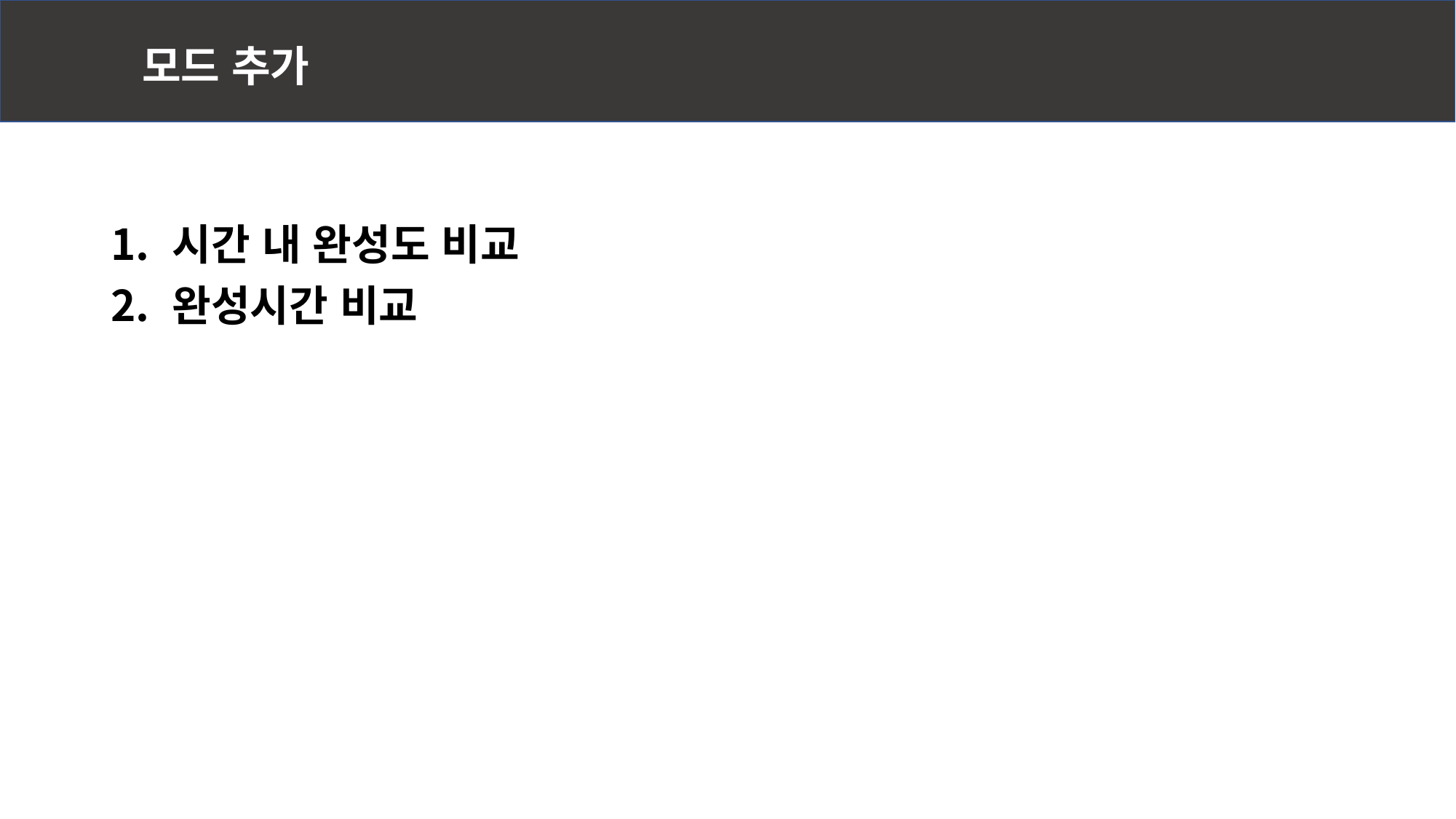

모드 추가
시간 내 완성도 비교
완성시간 비교